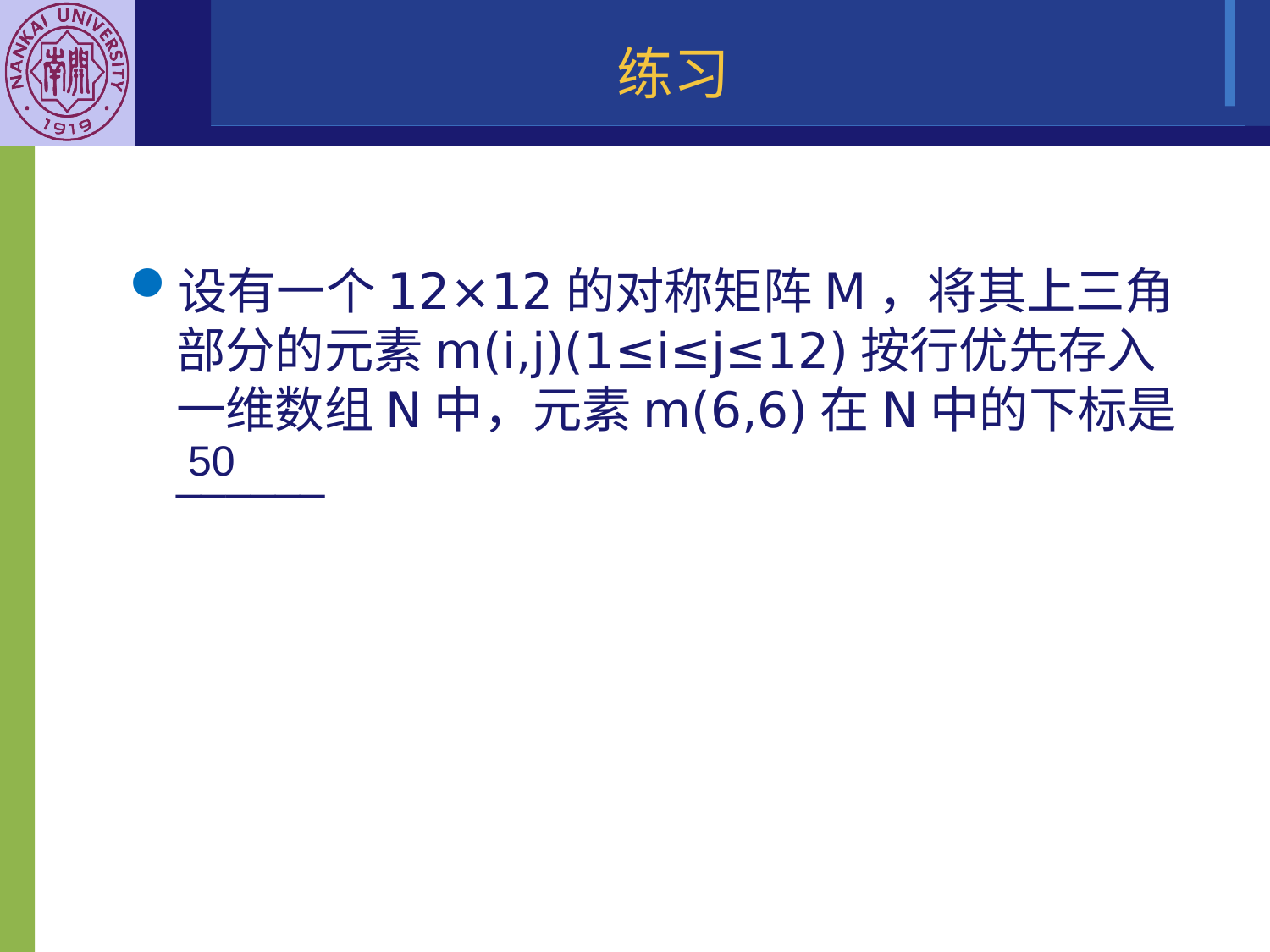

# 练习
设有一个12×12的对称矩阵M，将其上三角部分的元素m(i,j)(1≤i≤j≤12)按行优先存入一维数组N中，元素m(6,6)在N中的下标是______
50
37